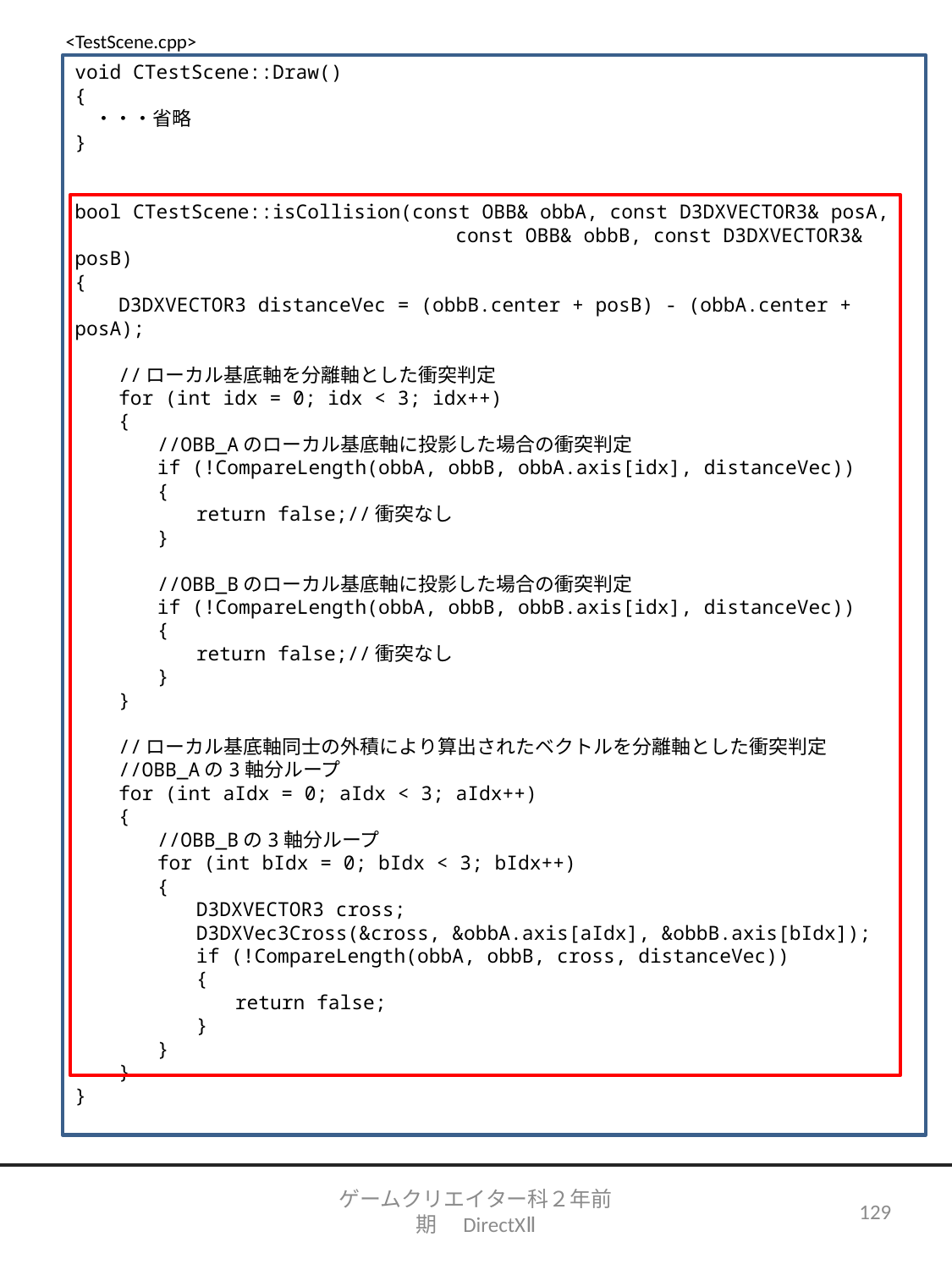

<TestScene.cpp>
void CTestScene::Draw()
{
　・・・省略
}

bool CTestScene::isCollision(const OBB& obbA, const D3DXVECTOR3& posA,
			const OBB& obbB, const D3DXVECTOR3& posB)
{
　　D3DXVECTOR3 distanceVec = (obbB.center + posB) - (obbA.center + posA);

　　//ローカル基底軸を分離軸とした衝突判定
　　for (int idx = 0; idx < 3; idx++)
　　{
　　　　//OBB_Aのローカル基底軸に投影した場合の衝突判定
　　　　if (!CompareLength(obbA, obbB, obbA.axis[idx], distanceVec))
　　　　{
　　　　　　return false;//衝突なし
　　　　}

　　　　//OBB_Bのローカル基底軸に投影した場合の衝突判定
　　　　if (!CompareLength(obbA, obbB, obbB.axis[idx], distanceVec))
　　　　{
　　　　　　return false;//衝突なし
　　　　}
　　}

　　//ローカル基底軸同士の外積により算出されたベクトルを分離軸とした衝突判定
　　//OBB_Aの3軸分ループ
　　for (int aIdx = 0; aIdx < 3; aIdx++)
　　{
　　　　//OBB_Bの3軸分ループ
　　　　for (int bIdx = 0; bIdx < 3; bIdx++)
　　　　{
　　　　　　D3DXVECTOR3 cross;
　　　　　　D3DXVec3Cross(&cross, &obbA.axis[aIdx], &obbB.axis[bIdx]);
　　　　　　if (!CompareLength(obbA, obbB, cross, distanceVec))
　　　　　　{
　　　　　　　　return false;
　　　　　　}
　　　　}
　　}
}

bool CTestScene::ComareLength(const OBB& obbA, const OBB& obbB,
	　　 const D3DXVECTOR3& separateVec, const D3DXVECTOR3& distanceVec)
{
・・・省略
}

ゲームクリエイター科２年前期　DirectXⅡ
129